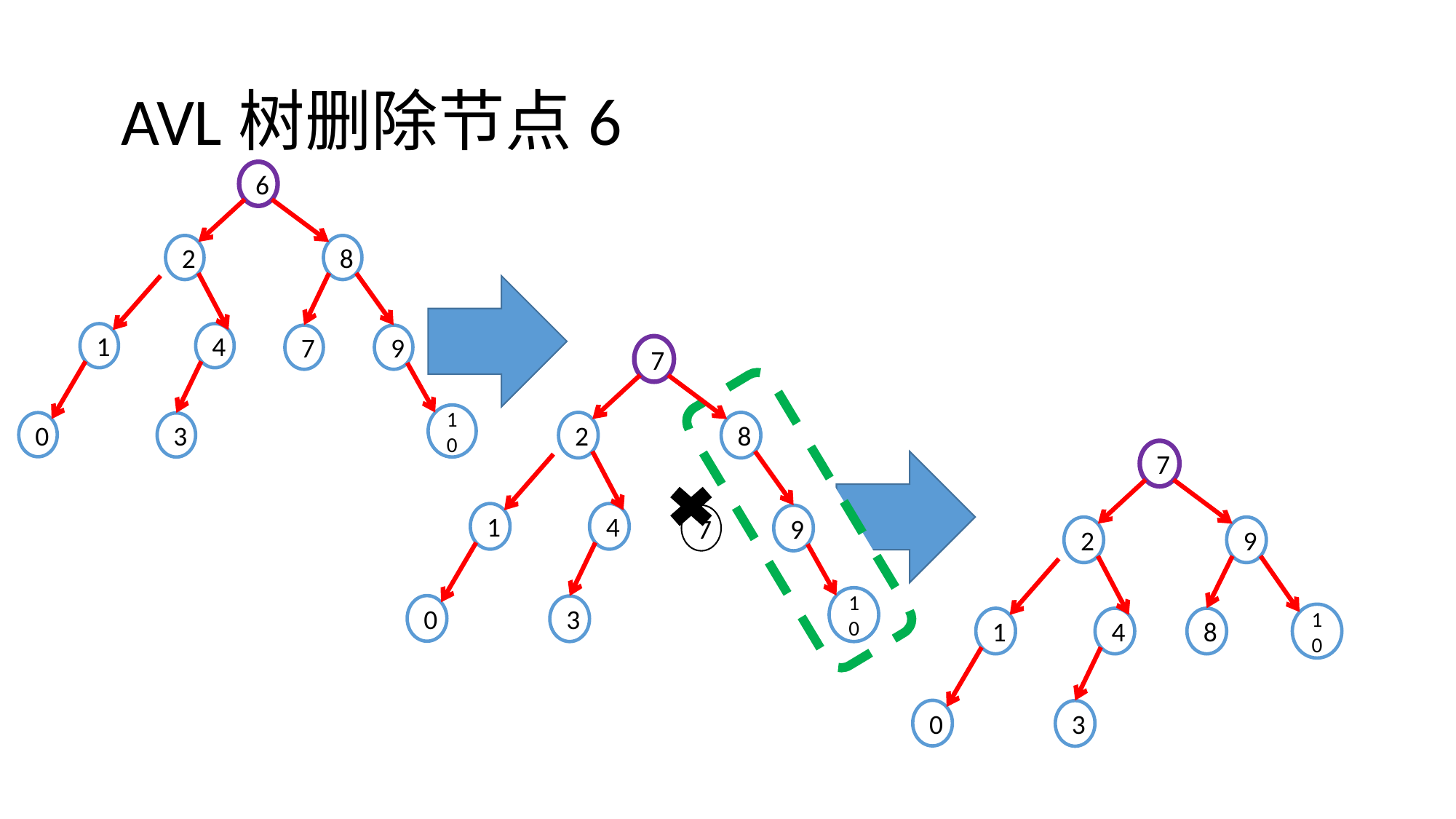

# AVL树删除节点6
6
2
8
1
4
7
9
10
0
3

7
2
8
1
4
7
9
10
0
3

7
2
9
10
1
4
8
0
3